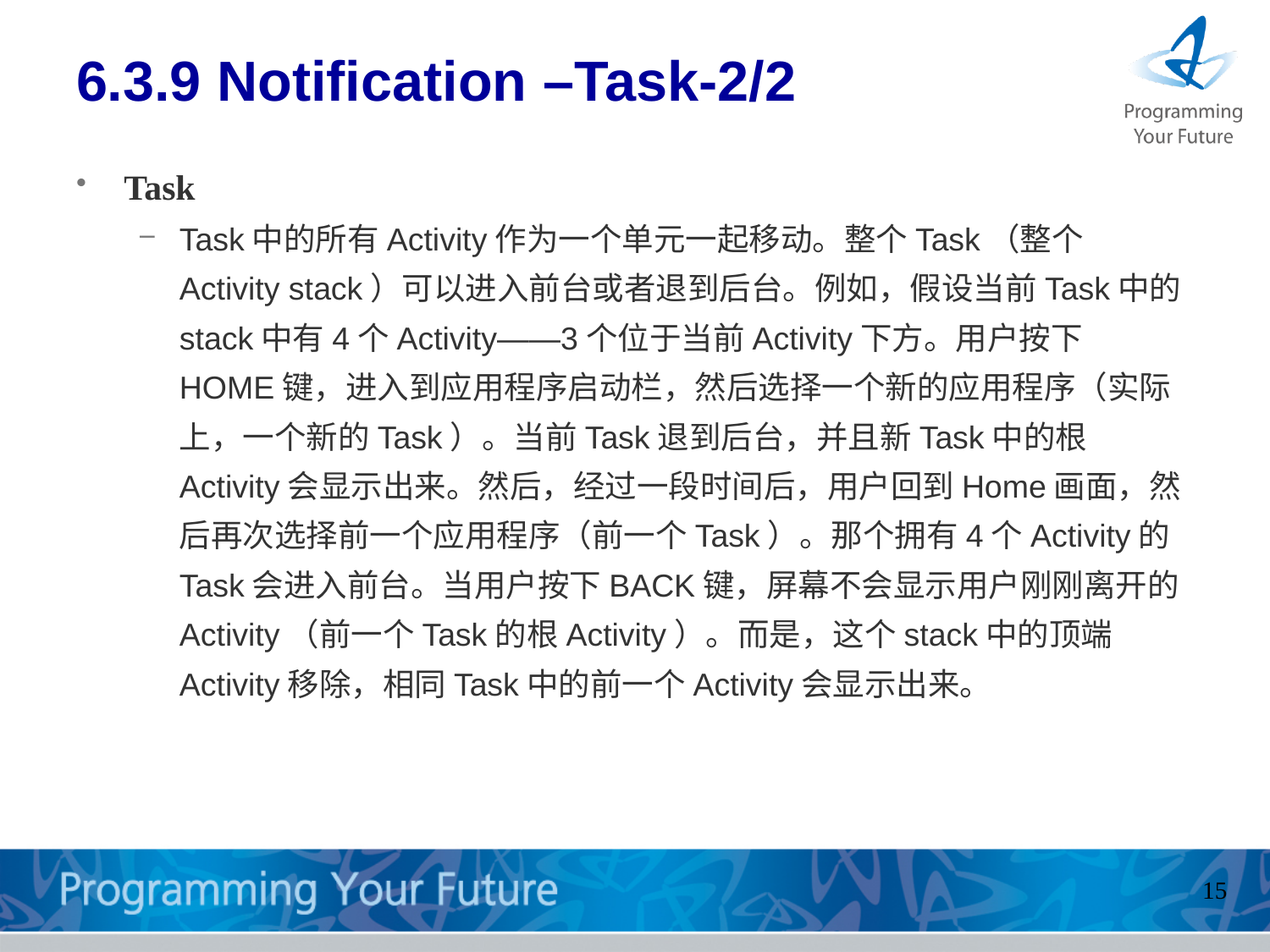

# 6.3.9 Notification –Task-2/2
Task
Task中的所有Activity作为一个单元一起移动。整个Task（整个Activity stack）可以进入前台或者退到后台。例如，假设当前Task中的stack中有4个Activity——3个位于当前Activity下方。用户按下HOME键，进入到应用程序启动栏，然后选择一个新的应用程序（实际上，一个新的Task）。当前Task退到后台，并且新Task中的根Activity会显示出来。然后，经过一段时间后，用户回到Home画面，然后再次选择前一个应用程序（前一个Task）。那个拥有4个Activity的Task会进入前台。当用户按下BACK键，屏幕不会显示用户刚刚离开的Activity（前一个Task的根Activity）。而是，这个stack中的顶端Activity移除，相同Task中的前一个Activity会显示出来。